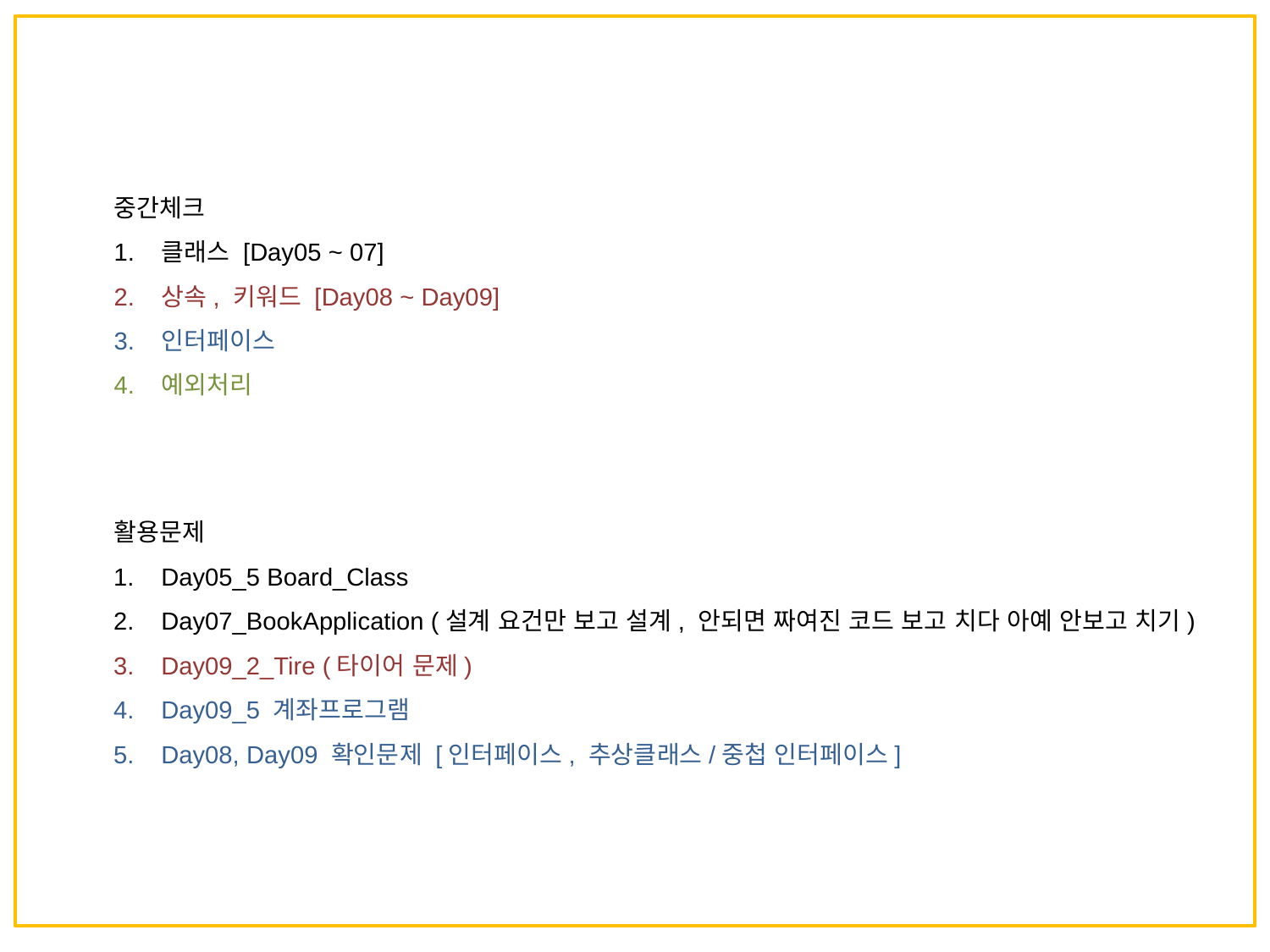

중간체크
클래스 [Day05 ~ 07]
상속, 키워드 [Day08 ~ Day09]
인터페이스
예외처리

활용문제
Day05_5 Board_Class
Day07_BookApplication (설계 요건만 보고 설계, 안되면 짜여진 코드 보고 치다 아예 안보고 치기)
Day09_2_Tire (타이어 문제)
Day09_5 계좌프로그램
Day08, Day09 확인문제 [인터페이스, 추상클래스/중첩 인터페이스]